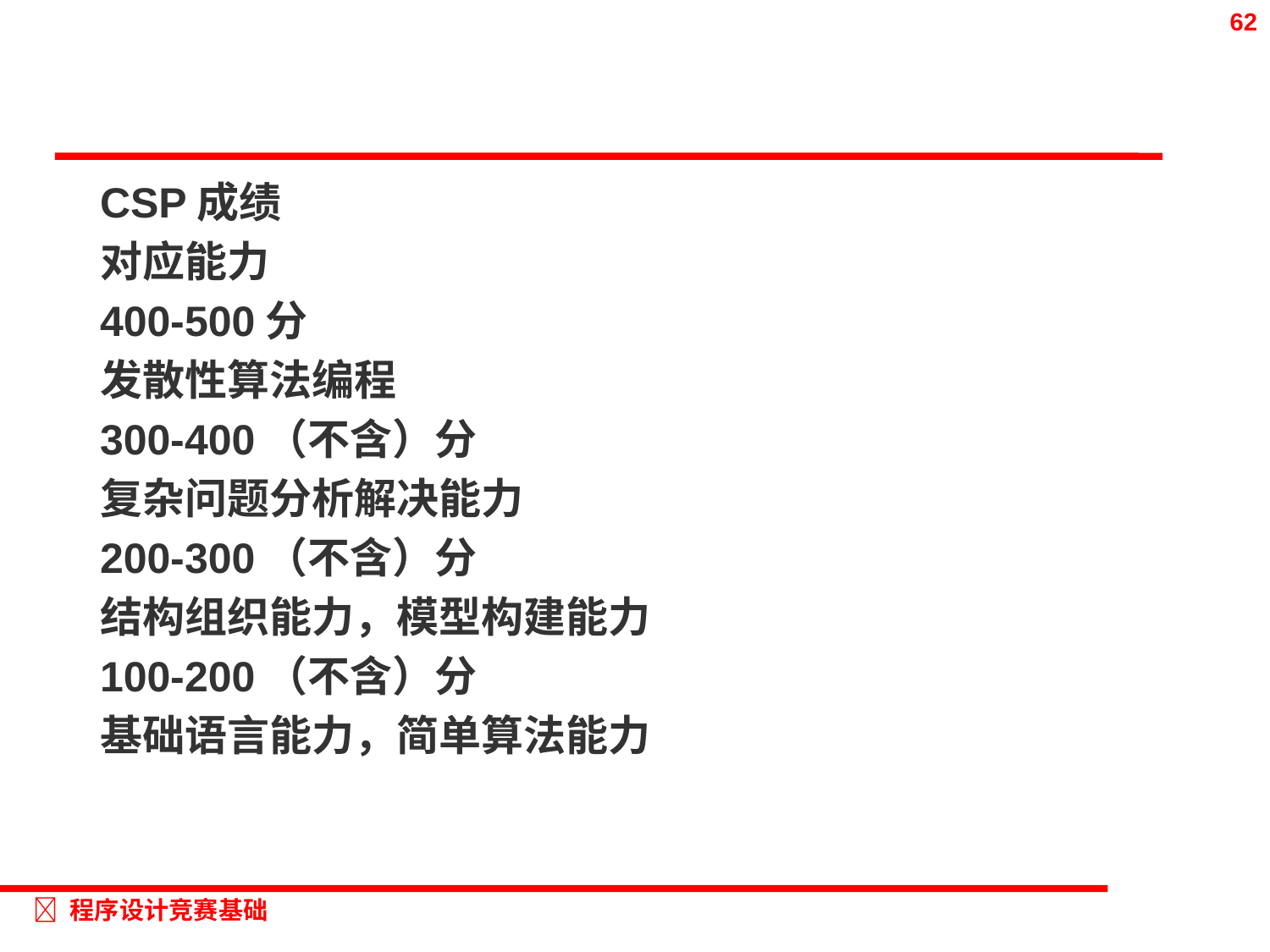

CSP成绩
对应能力
400-500分
发散性算法编程
300-400（不含）分
复杂问题分析解决能力
200-300（不含）分
结构组织能力，模型构建能力
100-200（不含）分
基础语言能力，简单算法能力